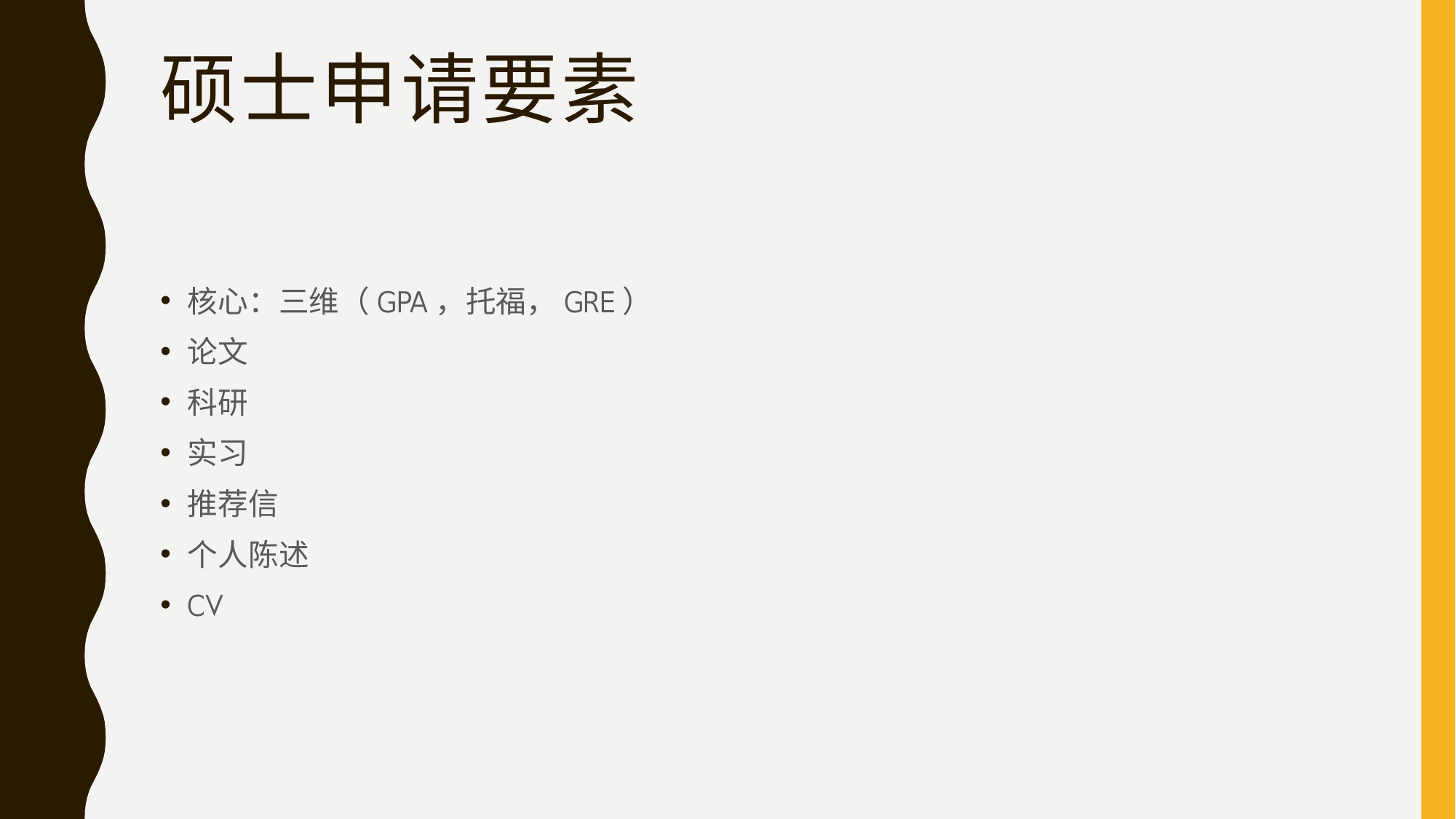

# 硕士申请要素
核心：三维（GPA，托福，GRE）
论文
科研
实习
推荐信
个人陈述
CV